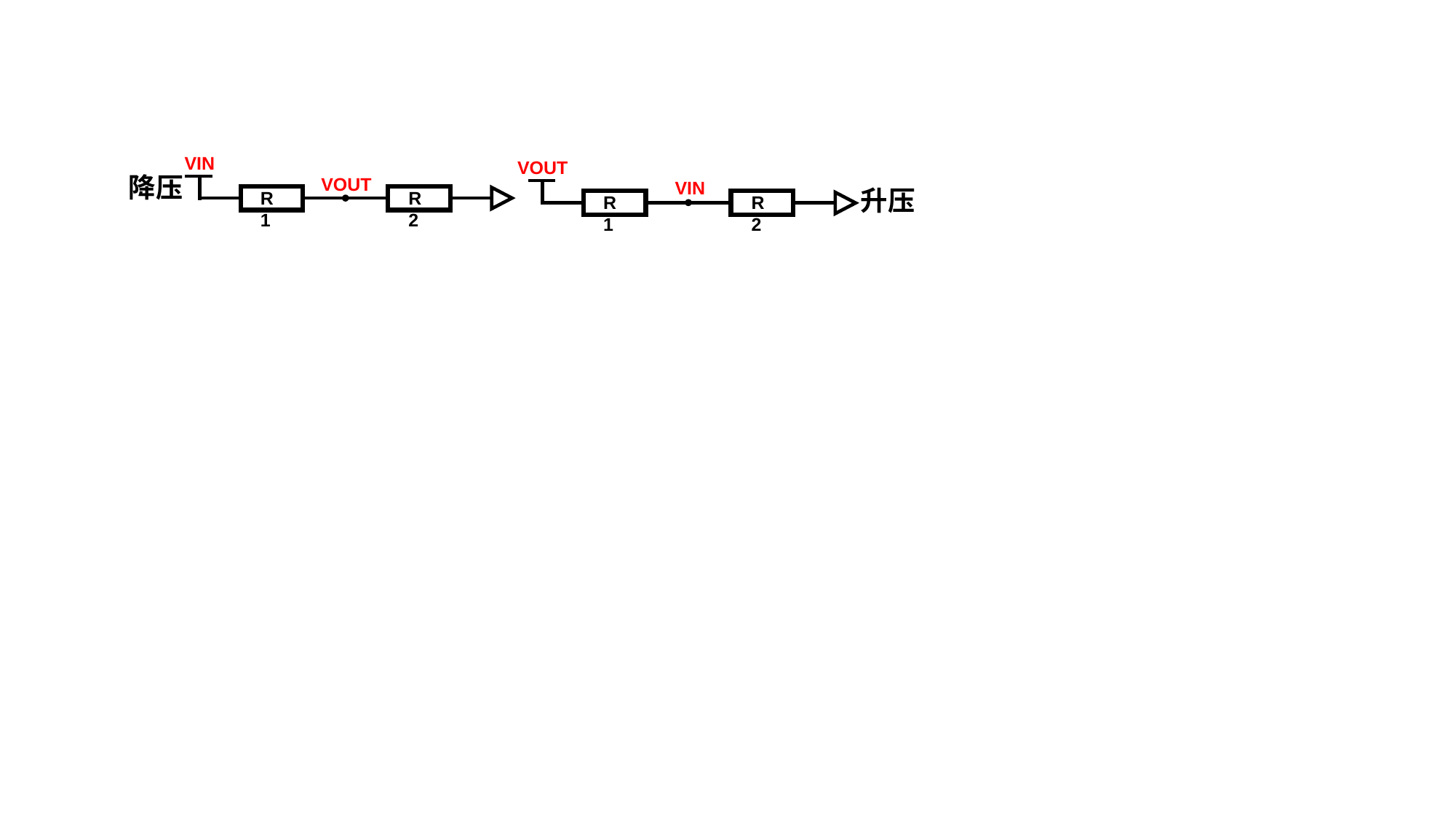

VIN
VOUT
降压
VOUT
VIN
升压
R1
R2

R1
R2